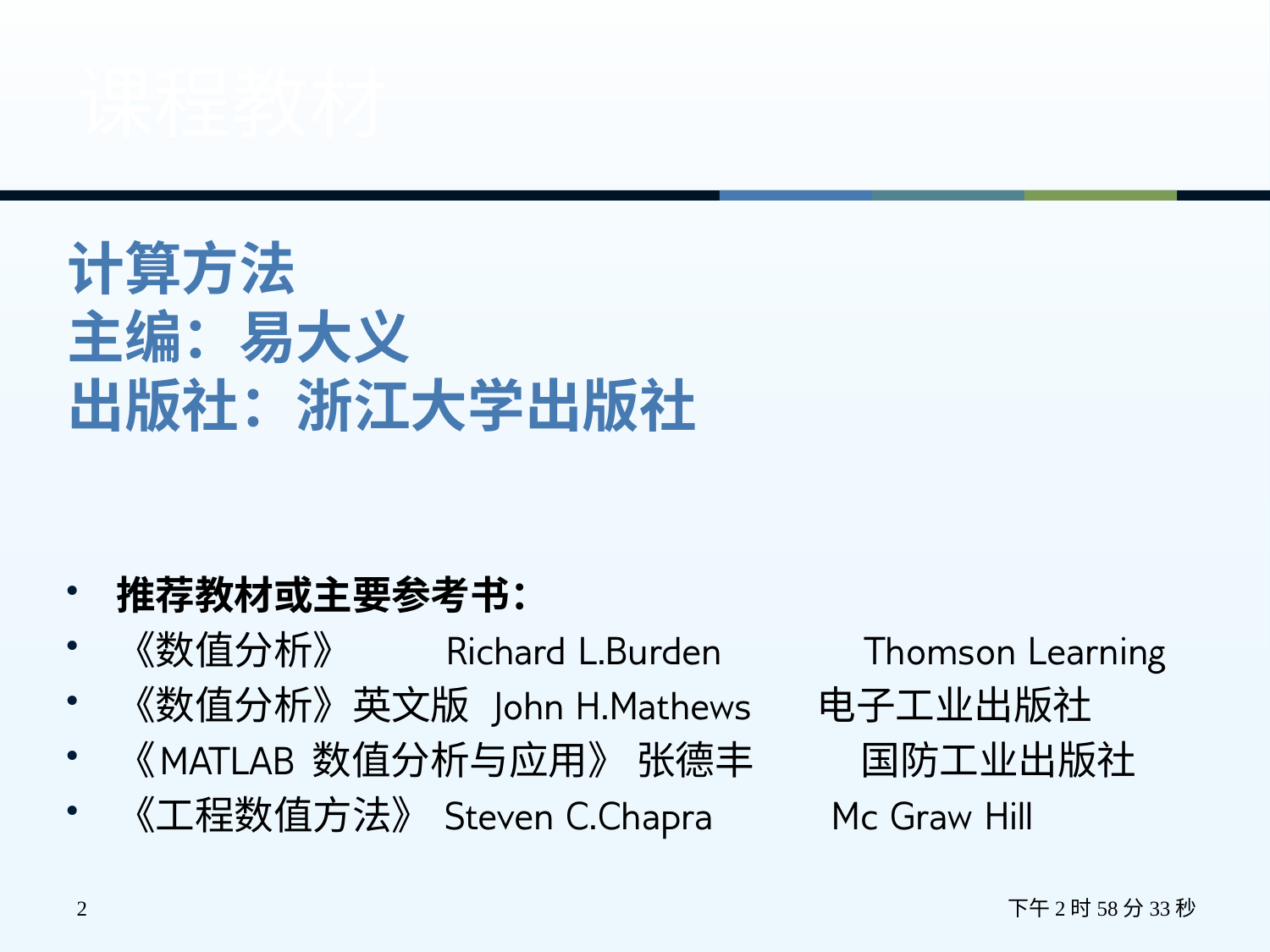

# 课程教材
计算方法
主编：易大义
出版社：浙江大学出版社

推荐教材或主要参考书：
《数值分析》          Richard L.Burden            Thomson Learning
《数值分析》英文版	  John H.Mathews     电子工业出版社
《MATLAB 数值分析与应用》 张德丰            国防工业出版社
《工程数值方法》 Steven C.Chapra          Mc Graw Hill

2
下午2时58分33秒